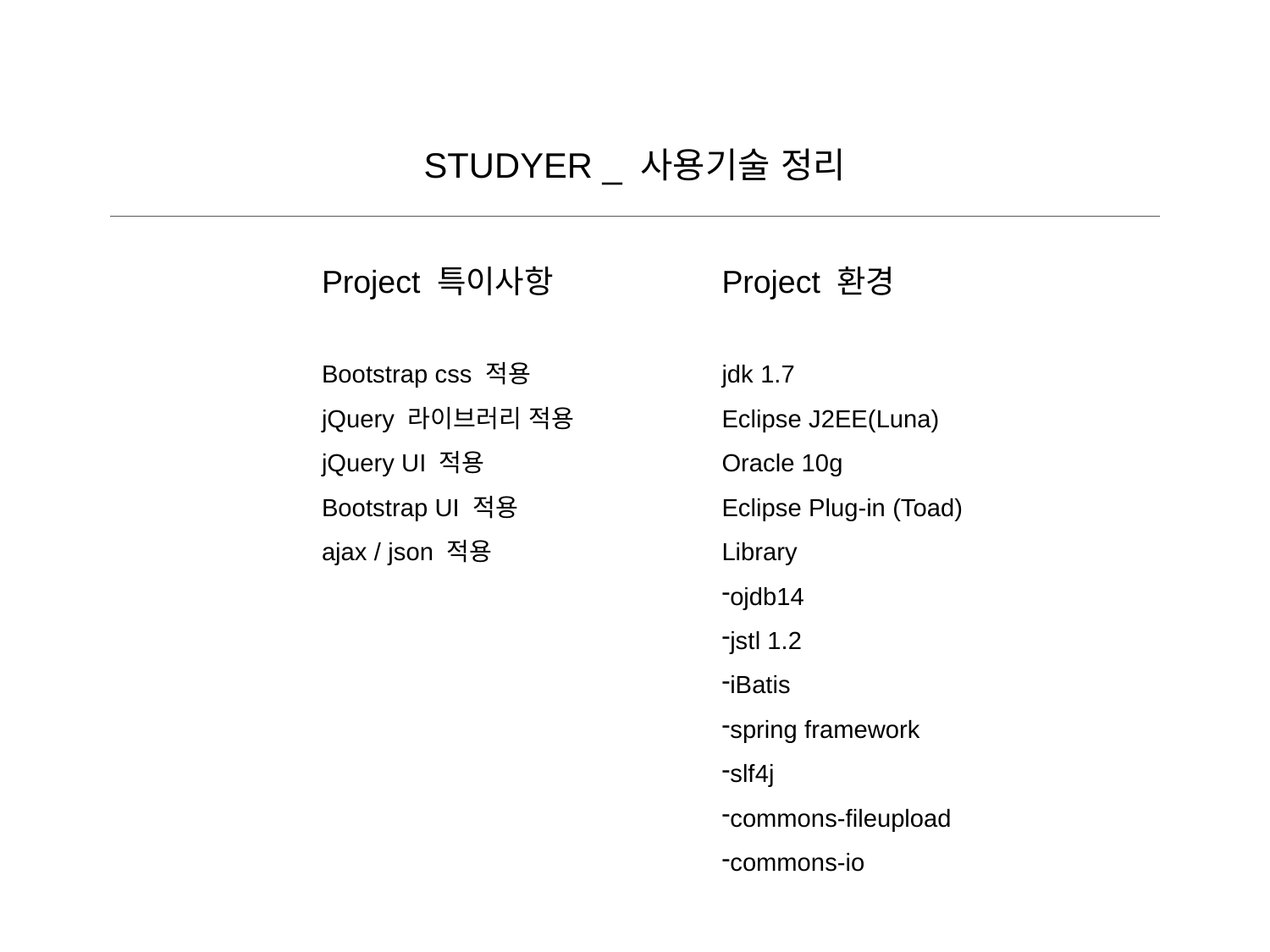

STUDYER _ 사용기술 정리
Project 특이사항

Bootstrap css 적용
jQuery 라이브러리 적용
jQuery UI 적용
Bootstrap UI 적용
ajax / json 적용
Project 환경

jdk 1.7
Eclipse J2EE(Luna)
Oracle 10g
Eclipse Plug-in (Toad)
Library
ojdb14
jstl 1.2
iBatis
spring framework
slf4j
commons-fileupload
commons-io